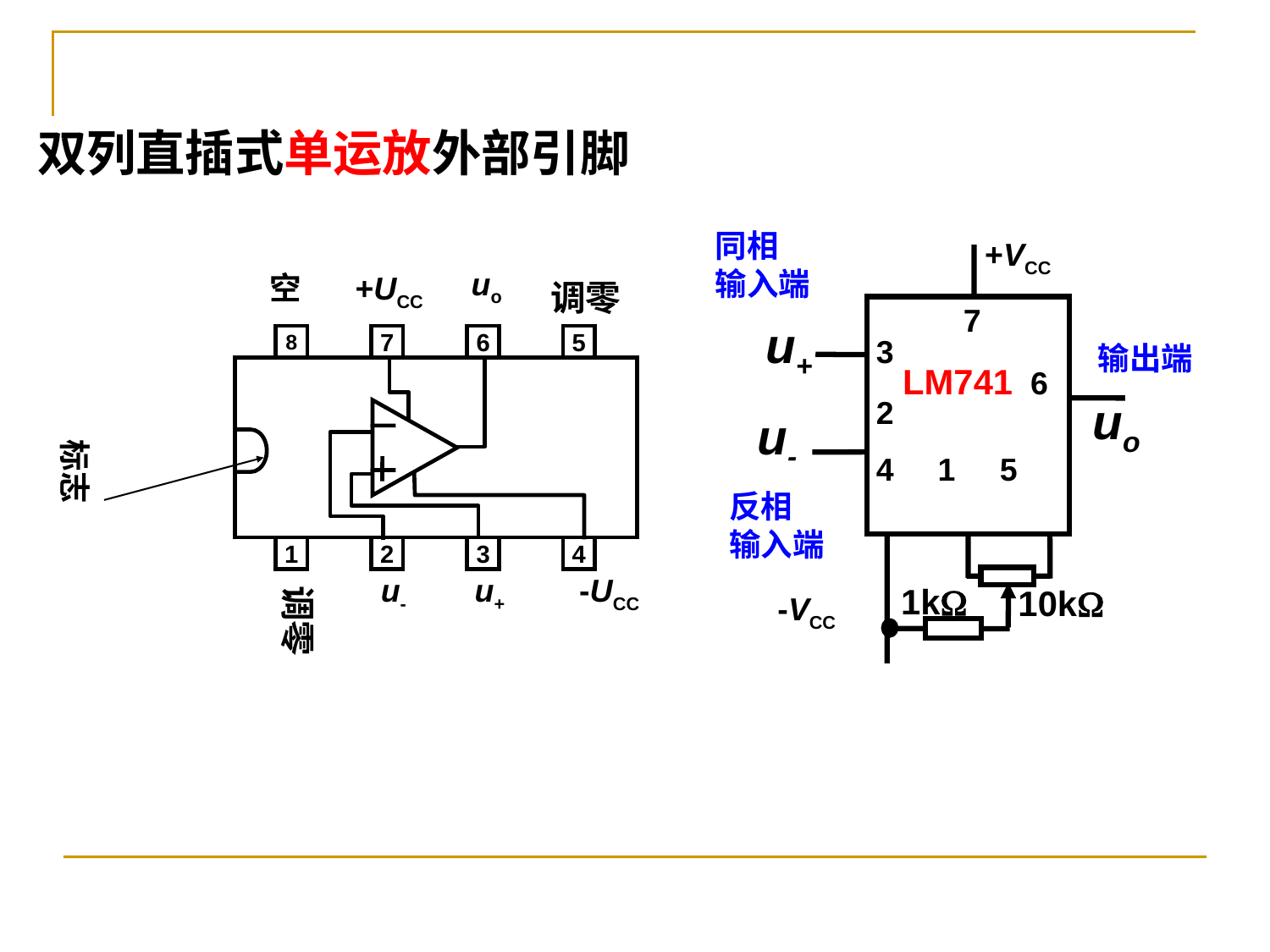

双列直插式单运放外部引脚
同相
输入端
+VCC

       7
 3
    LM741  6
 2

 4     1     5
u+
输出端

uo

u-

反相
输入端

1kΩ
10kΩ

-VCC

uo
空
+UCC
调零
8
7
6
5

1
2
3
4
u-
u+
-UCC
调零
标志